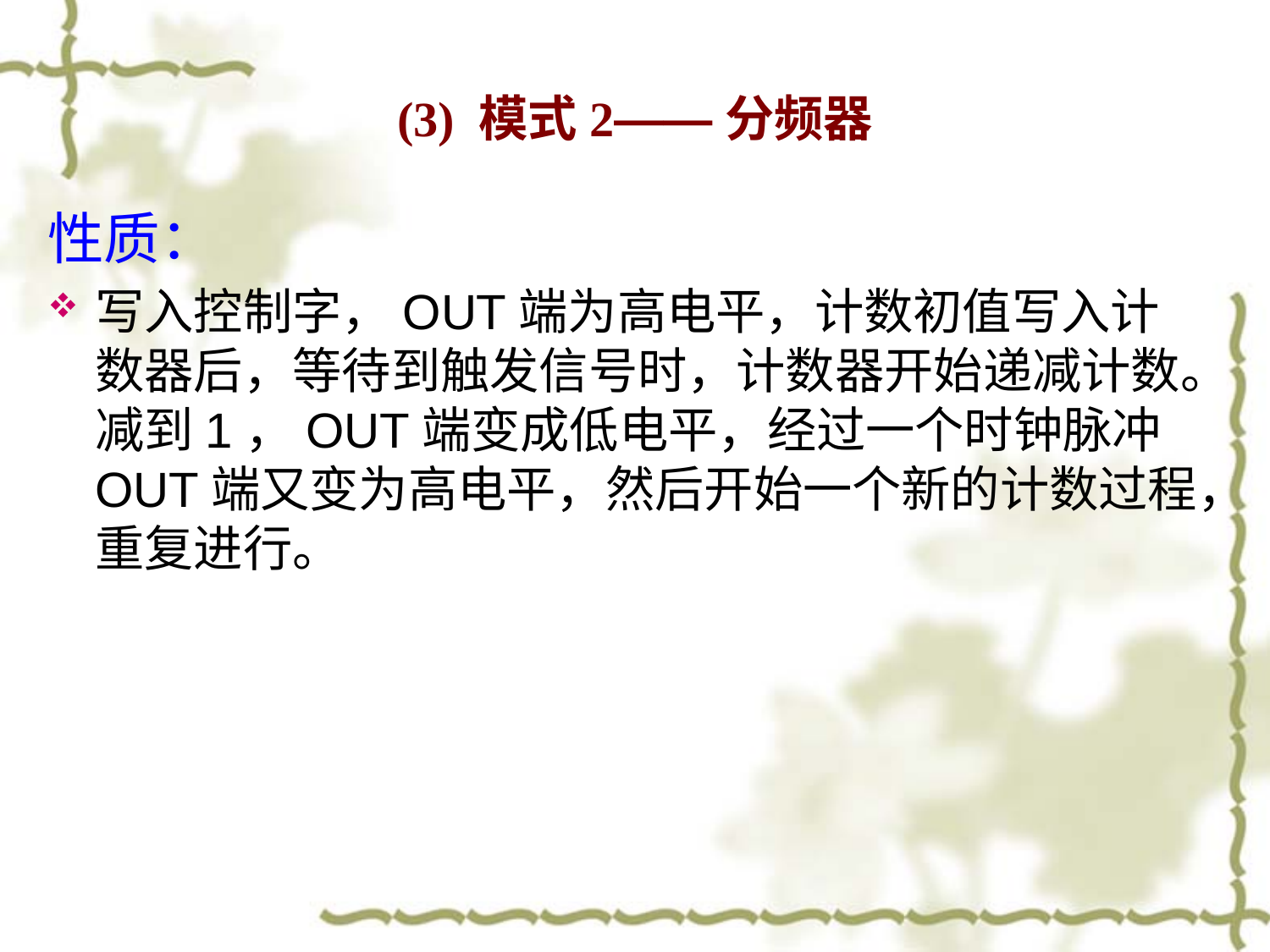

# (3) 模式2——分频器
性质：
写入控制字，OUT端为高电平，计数初值写入计数器后，等待到触发信号时，计数器开始递减计数。减到1，OUT端变成低电平，经过一个时钟脉冲OUT端又变为高电平，然后开始一个新的计数过程，重复进行。